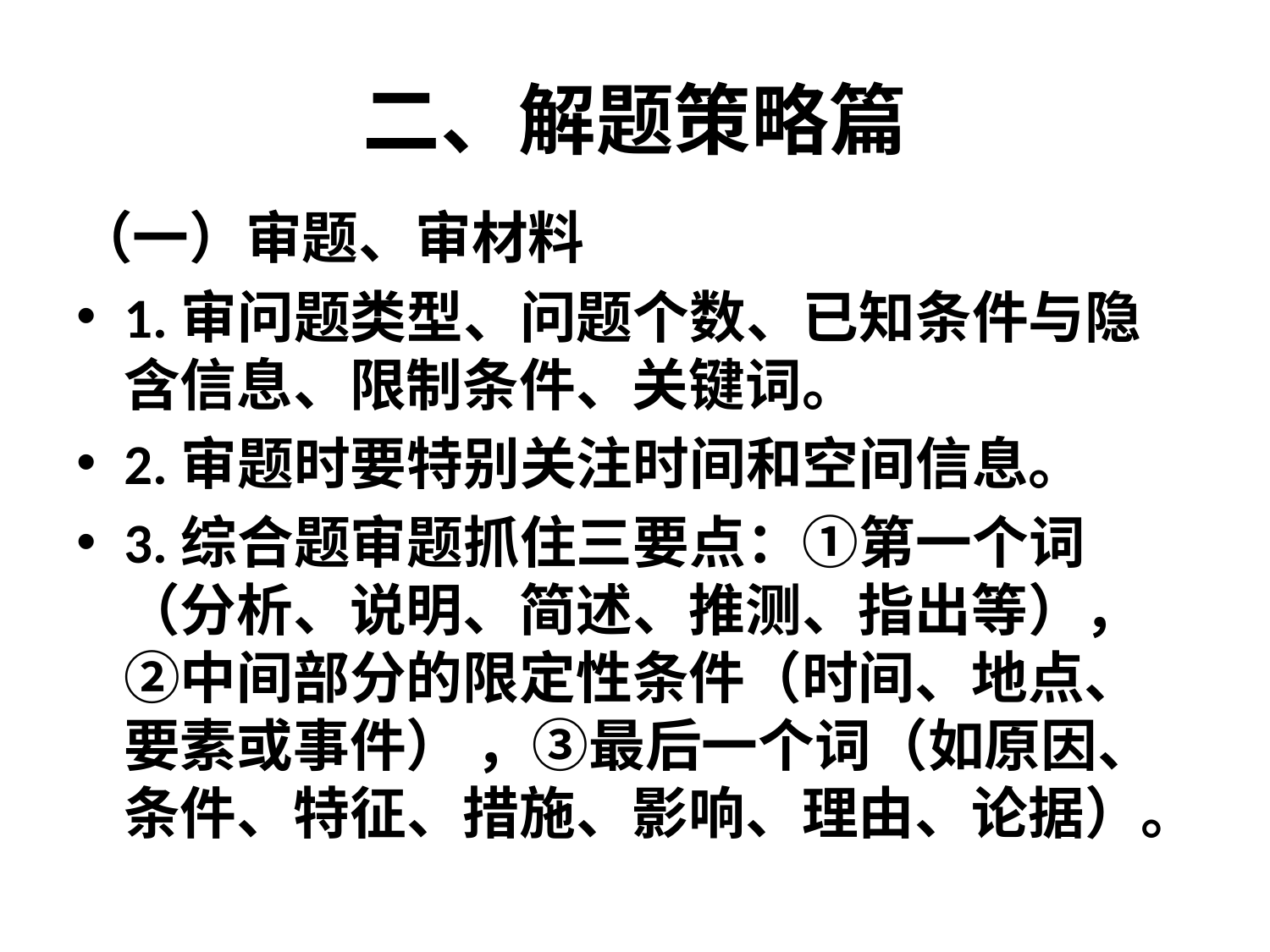

# 二、解题策略篇
（一）审题、审材料
1.审问题类型、问题个数、已知条件与隐含信息、限制条件、关键词。
2.审题时要特别关注时间和空间信息。
3.综合题审题抓住三要点：①第一个词（分析、说明、简述、推测、指出等），②中间部分的限定性条件（时间、地点、要素或事件） ，③最后一个词（如原因、条件、特征、措施、影响、理由、论据）。